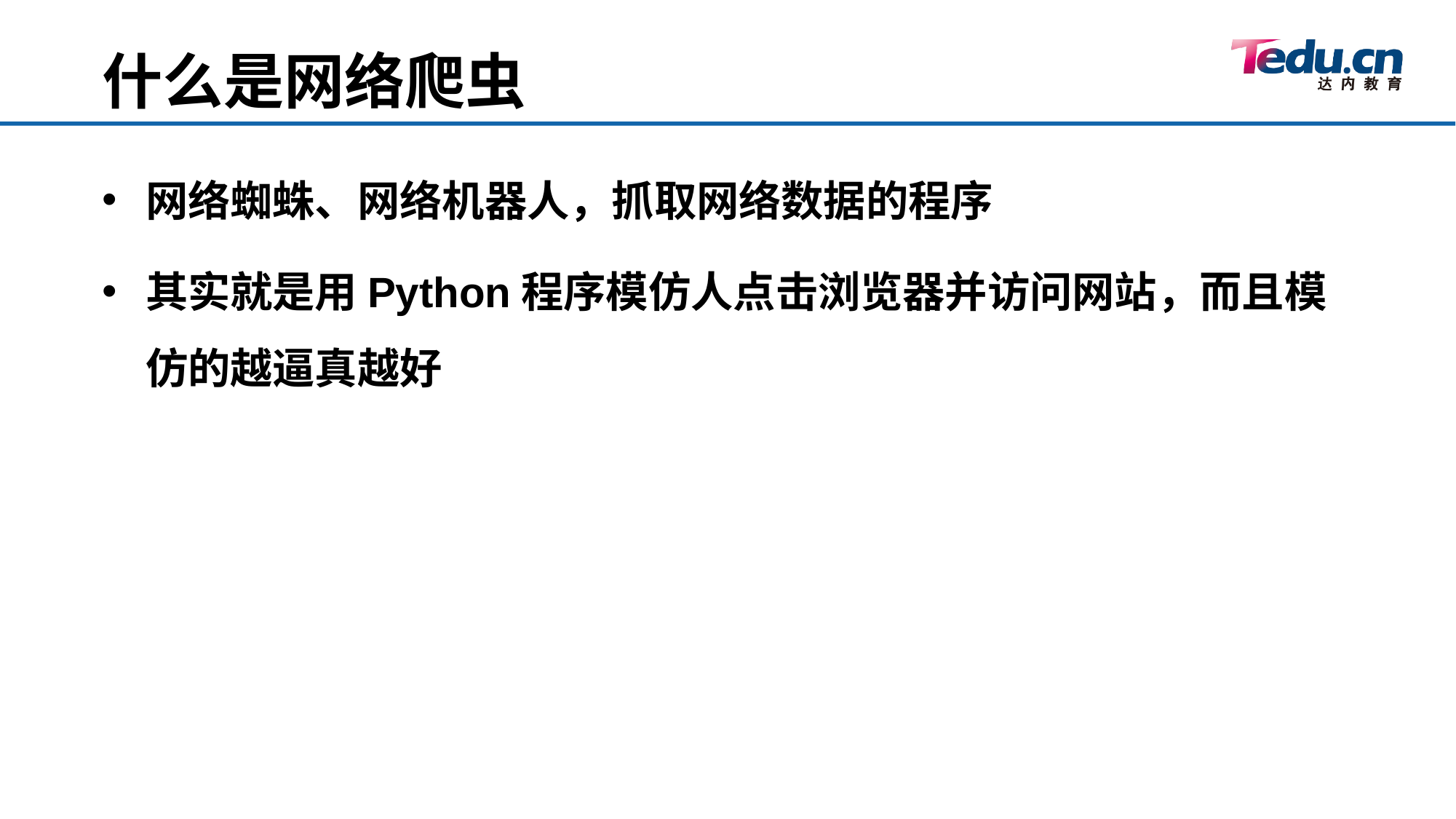

什么是网络爬虫
网络蜘蛛、网络机器人，抓取网络数据的程序
其实就是用Python程序模仿人点击浏览器并访问网站，而且模仿的越逼真越好